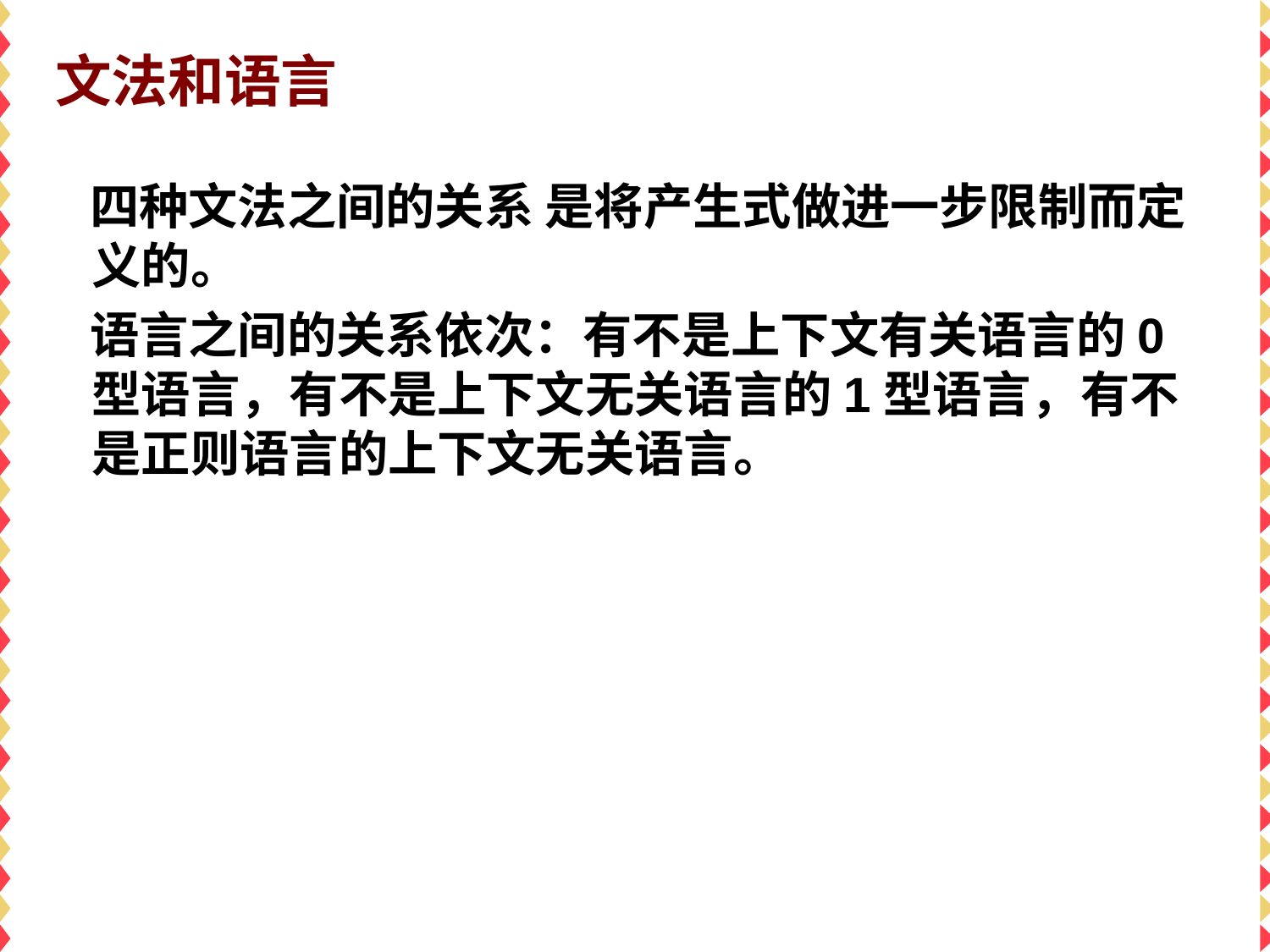

# 文法和语言
   四种文法之间的关系 是将产生式做进一步限制而定义的。
   语言之间的关系依次：有不是上下文有关语言的0型语言，有不是上下文无关语言的1型语言，有不是正则语言的上下文无关语言。